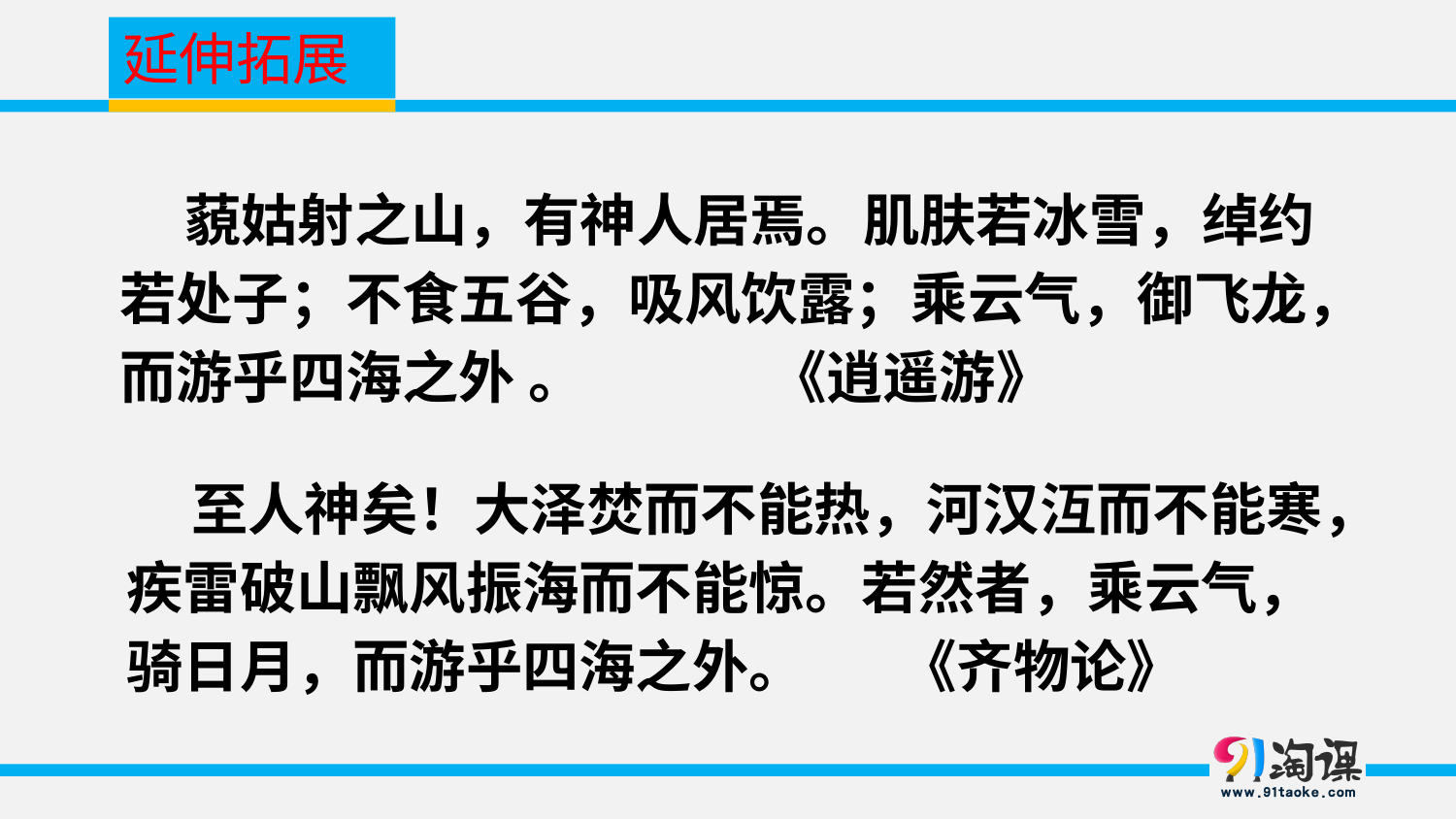

延伸拓展
    藐姑射之山，有神人居焉。肌肤若冰雪，绰约若处子；不食五谷，吸风饮露；乘云气，御飞龙，而游乎四海之外 。　          《逍遥游》
    至人神矣！大泽焚而不能热，河汉沍而不能寒，疾雷破山飘风振海而不能惊。若然者，乘云气，骑日月，而游乎四海之外。　   《齐物论》